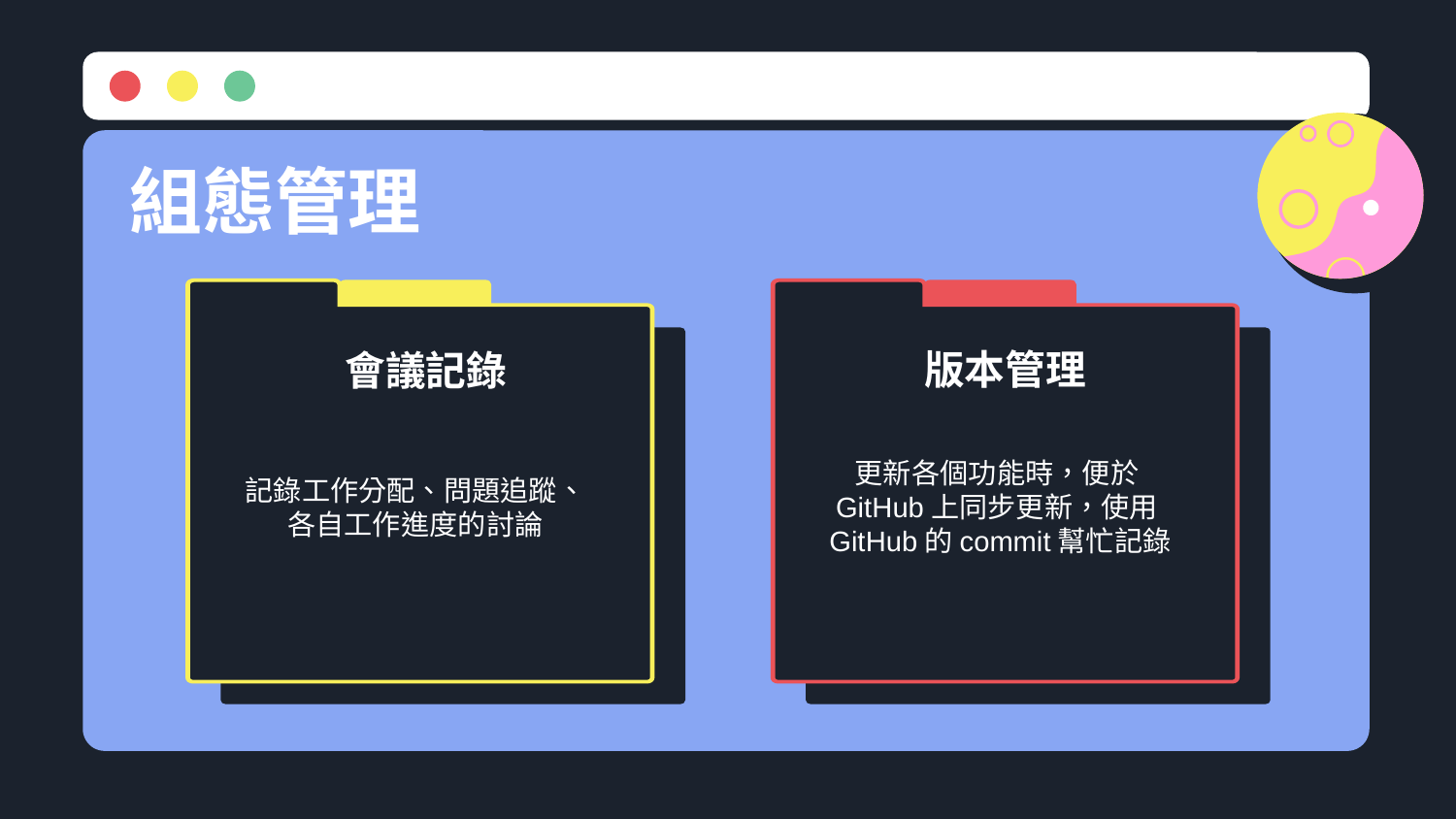

# 組態管理

版本管理
會議記錄
更新各個功能時，便於GitHub上同步更新，使用GitHub的commit幫忙記錄
記錄工作分配、問題追蹤、各自工作進度的討論